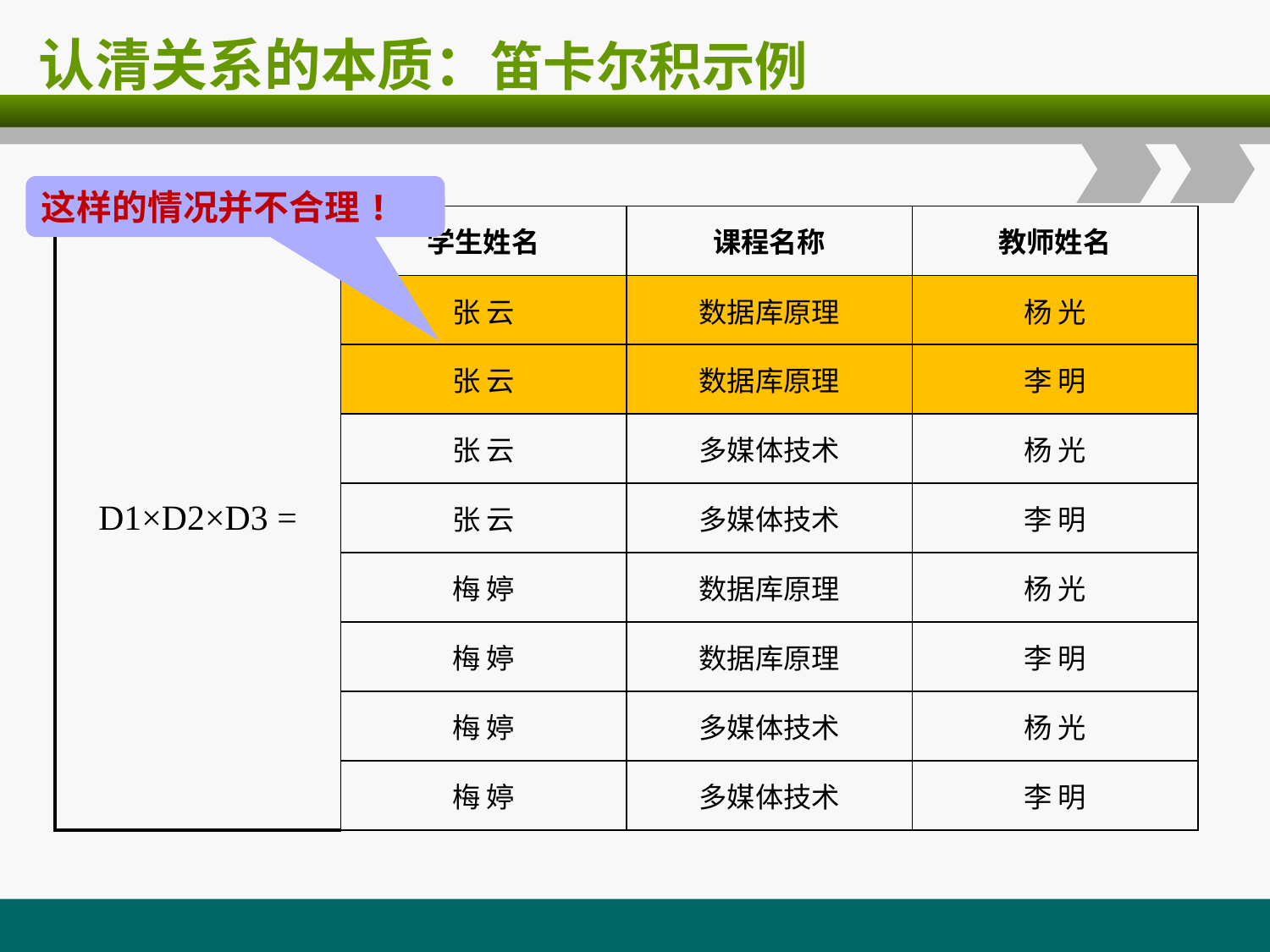

# 认清关系的本质：笛卡尔积示例
这样的情况并不合理!
| D1×D2×D3 = | 学生姓名 | 课程名称 | 教师姓名 |
| --- | --- | --- | --- |
|  | 张 云 | 数据库原理 | 杨 光 |
|  | 张 云 | 数据库原理 | 李 明 |
|  | 张 云 | 多媒体技术 | 杨 光 |
|  | 张 云 | 多媒体技术 | 李 明 |
|  | 梅 婷 | 数据库原理 | 杨 光 |
|  | 梅 婷 | 数据库原理 | 李 明 |
|  | 梅 婷 | 多媒体技术 | 杨 光 |
|  | 梅 婷 | 多媒体技术 | 李 明 |